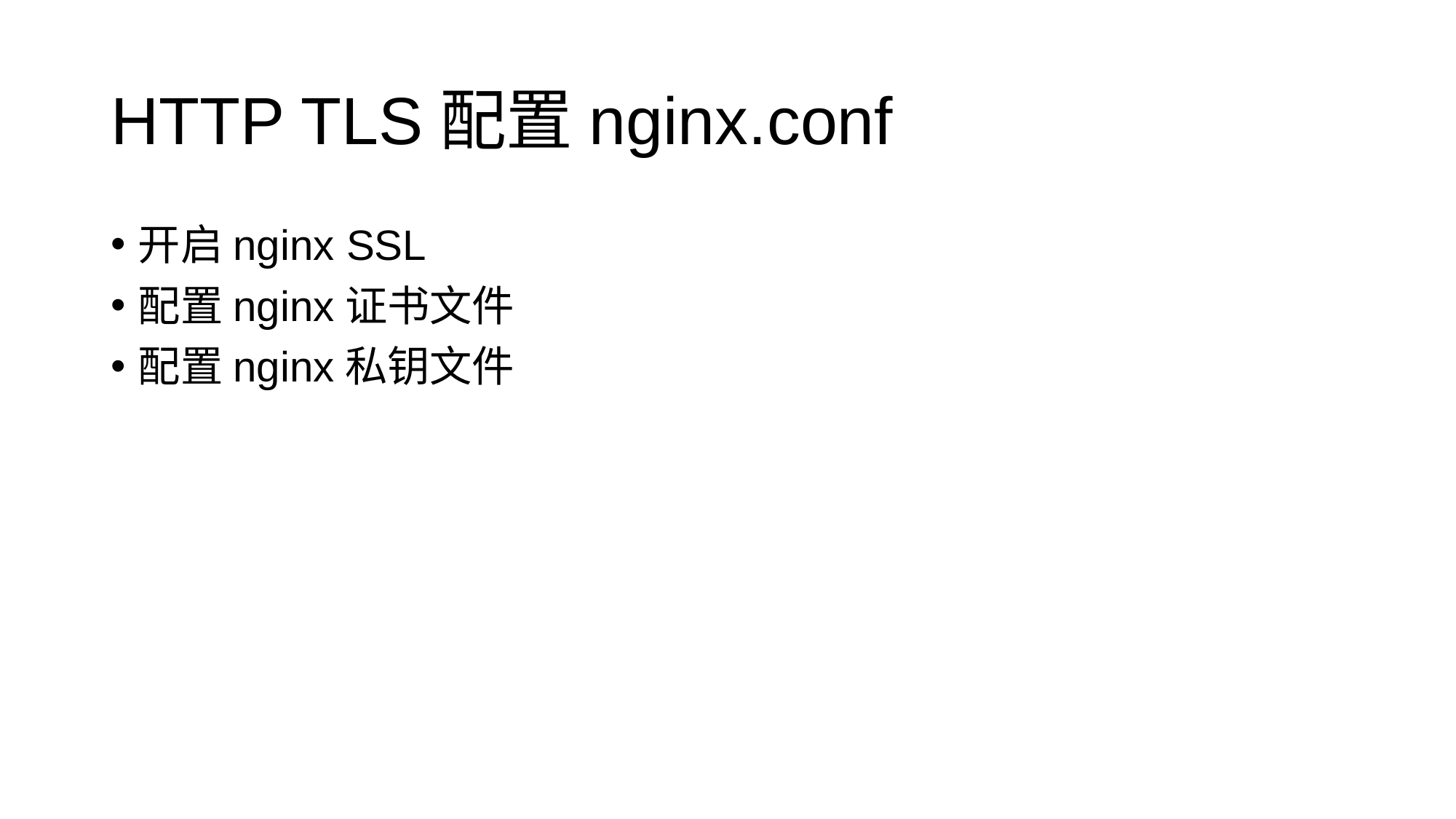

# HTTP TLS配置nginx.conf
开启nginx SSL
配置nginx证书文件
配置nginx私钥文件